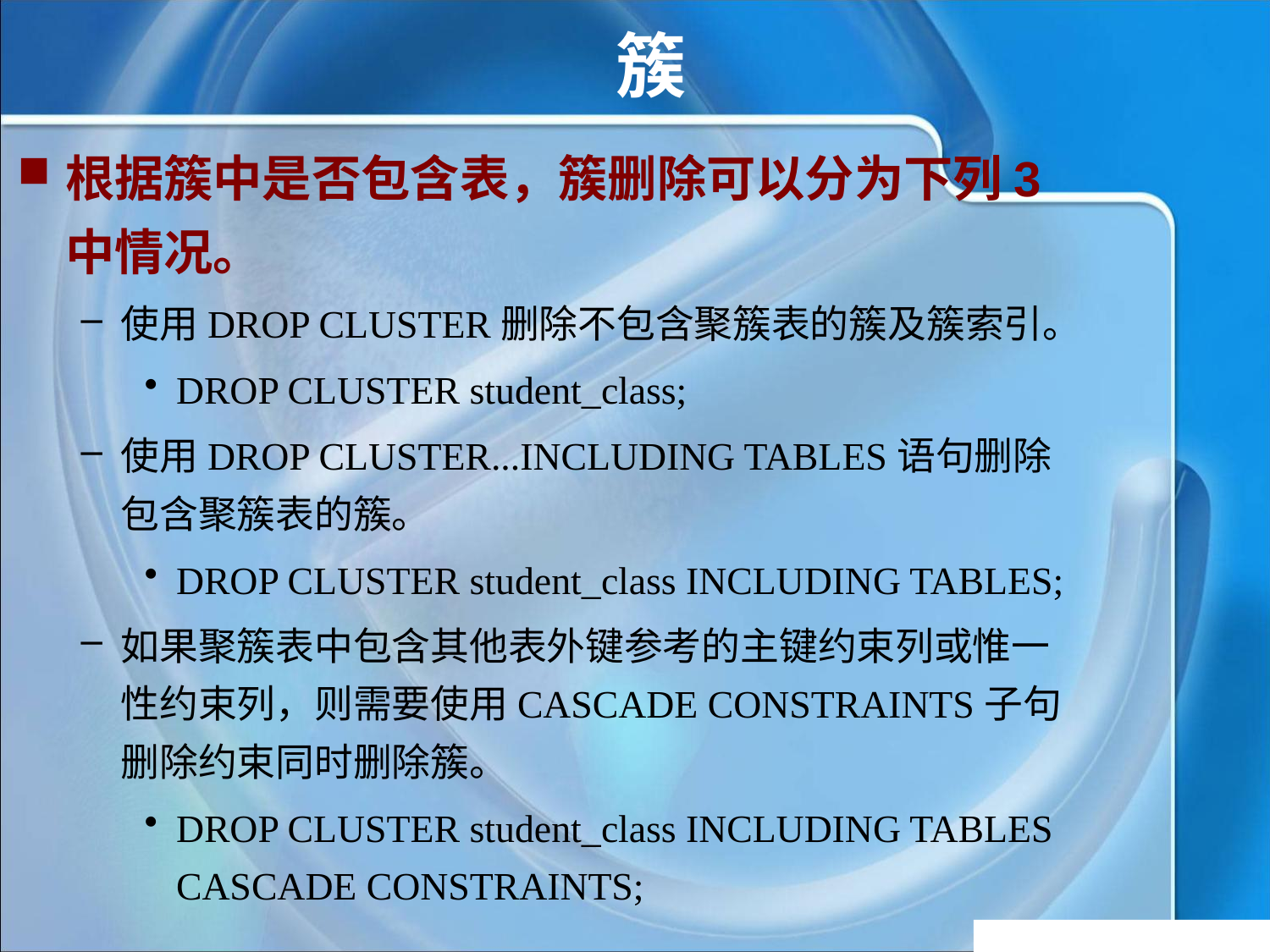

# 簇
根据簇中是否包含表，簇删除可以分为下列3中情况。
使用DROP CLUSTER删除不包含聚簇表的簇及簇索引。
DROP CLUSTER student_class;
使用DROP CLUSTER...INCLUDING TABLES语句删除包含聚簇表的簇。
DROP CLUSTER student_class INCLUDING TABLES;
如果聚簇表中包含其他表外键参考的主键约束列或惟一性约束列，则需要使用CASCADE CONSTRAINTS子句删除约束同时删除簇。
DROP CLUSTER student_class INCLUDING TABLES CASCADE CONSTRAINTS;
169